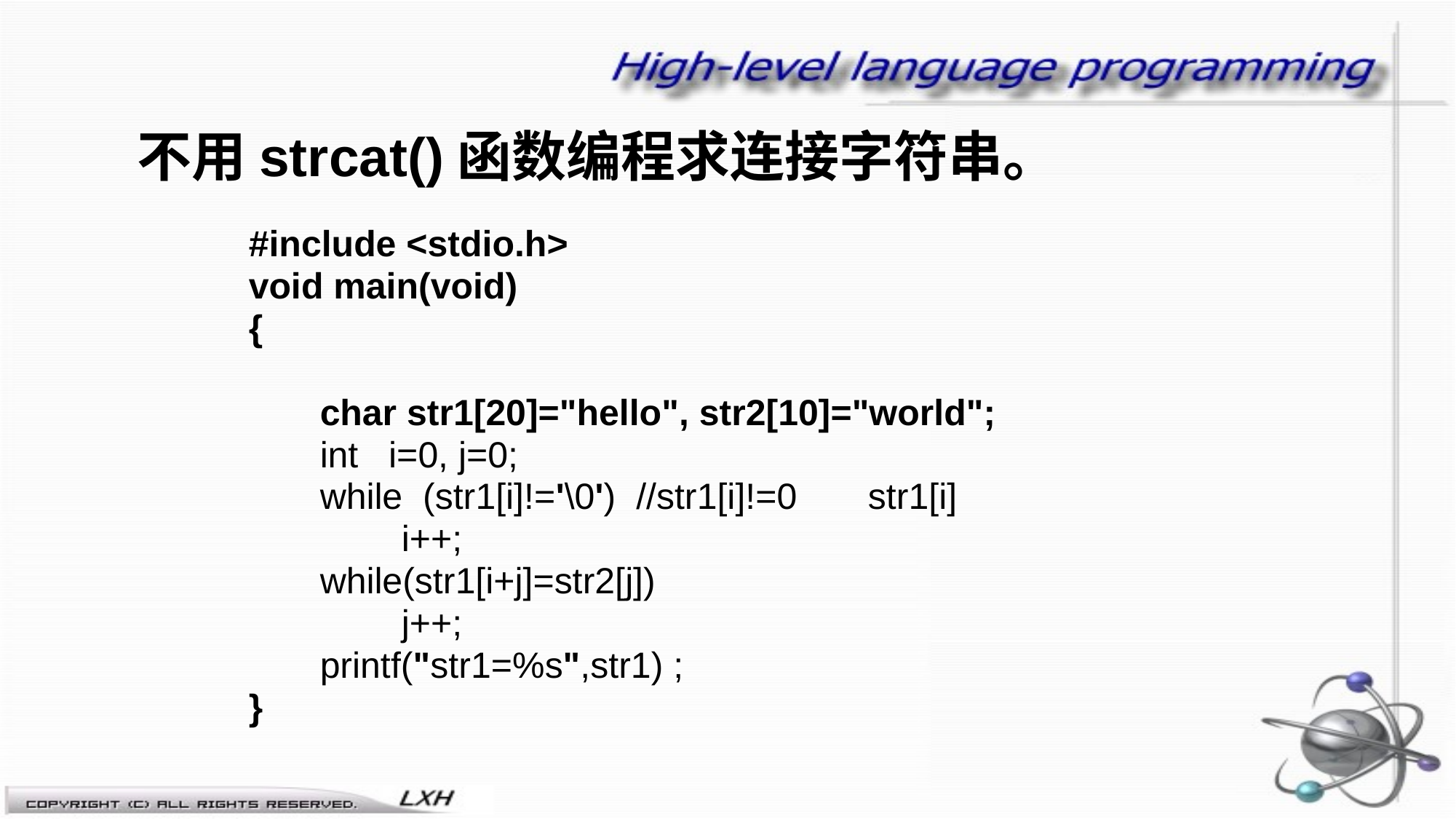

# 不用strcat()函数编程求连接字符串。
#include <stdio.h>
void main(void)
{

       char str1[20]="hello", str2[10]="world";
       int   i=0, j=0;
       while  (str1[i]!='\0')  //str1[i]!=0       str1[i]
               i++;
       while(str1[i+j]=str2[j])
               j++;
       printf("str1=%s",str1) ;
}